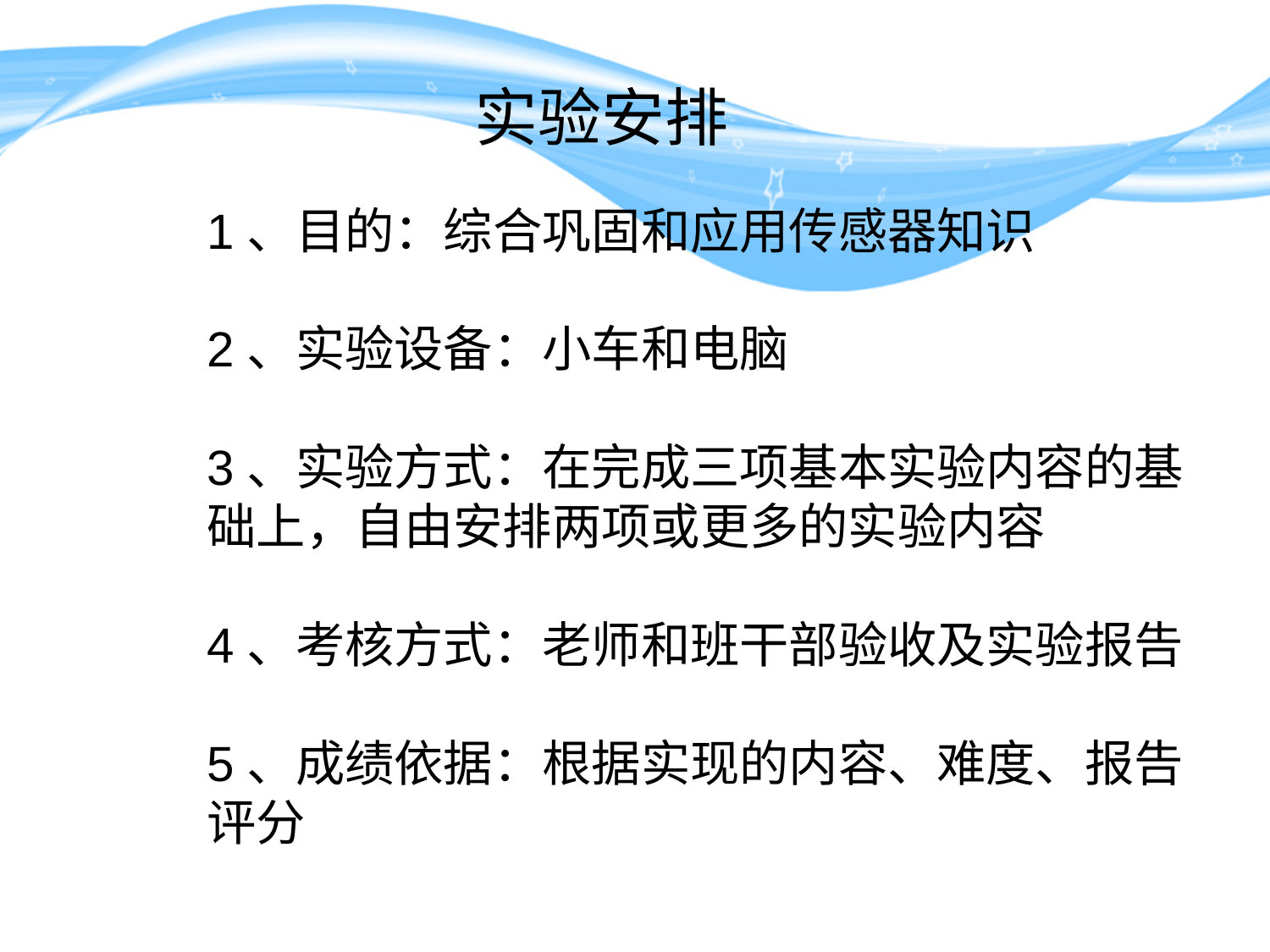

实验安排
1、目的：综合巩固和应用传感器知识

2、实验设备：小车和电脑

3、实验方式：在完成三项基本实验内容的基础上，自由安排两项或更多的实验内容

4、考核方式：老师和班干部验收及实验报告

5、成绩依据：根据实现的内容、难度、报告评分